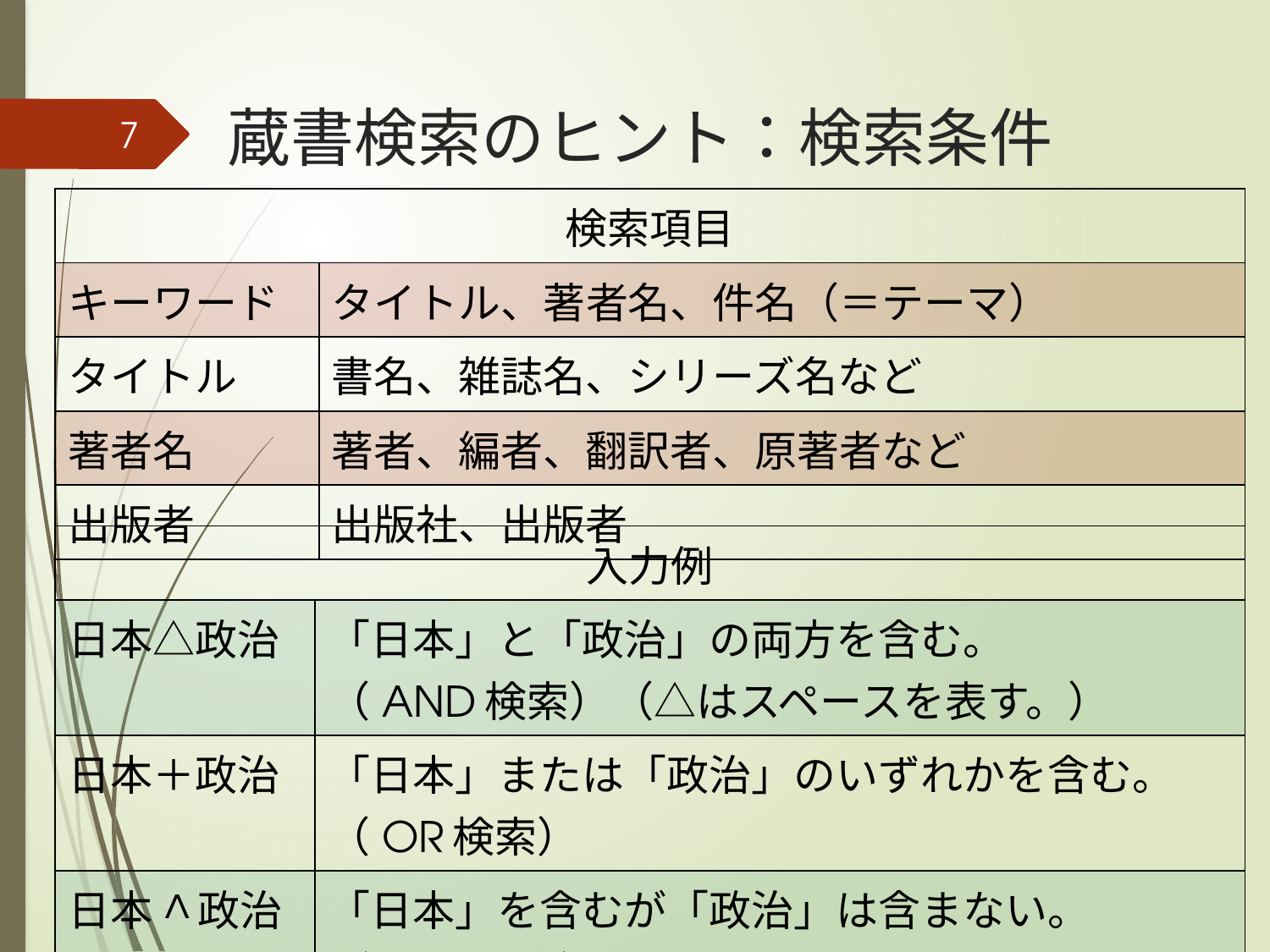

# 蔵書検索のヒント：検索条件
7
| 検索項目 |  |
| --- | --- |
| キーワード | タイトル、著者名、件名（＝テーマ） |
| タイトル | 書名、雑誌名、シリーズ名など |
| 著者名 | 著者、編者、翻訳者、原著者など |
| 出版者 | 出版社、出版者 |
| 入力例 |  |
| --- | --- |
| 日本△政治 | 「日本」と「政治」の両方を含む。 （AND検索）（△はスペースを表す。） |
| 日本＋政治 | 「日本」または「政治」のいずれかを含む。 （OR検索） |
| 日本^政治 | 「日本」を含むが「政治」は含まない。 （NOT検索） |